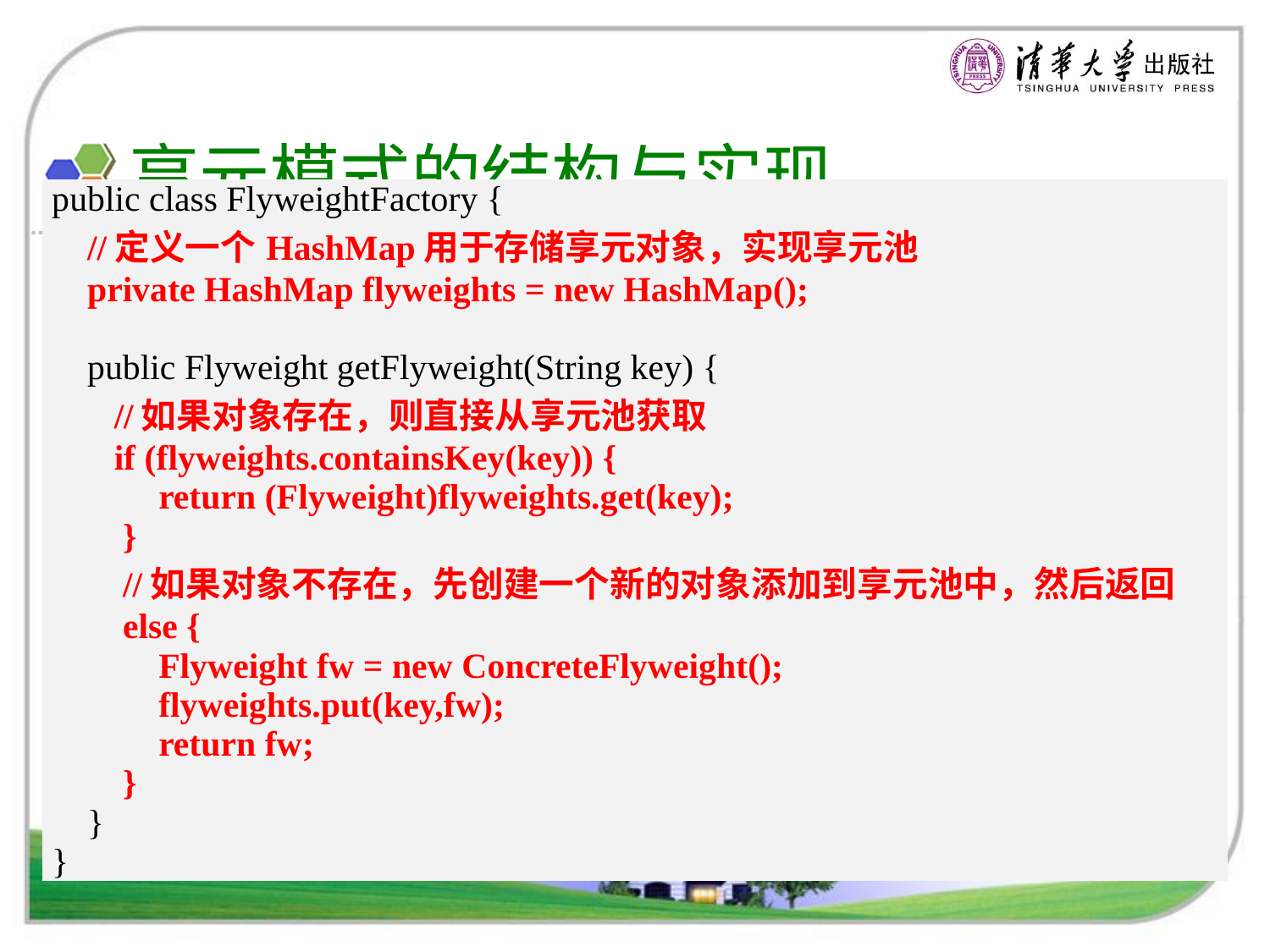

# 享元模式的结构与实现
| public class FlyweightFactory { //定义一个HashMap用于存储享元对象，实现享元池 private HashMap flyweights = new HashMap(); public Flyweight getFlyweight(String key) { //如果对象存在，则直接从享元池获取 if (flyweights.containsKey(key)) { return (Flyweight)flyweights.get(key); } //如果对象不存在，先创建一个新的对象添加到享元池中，然后返回 else { Flyweight fw = new ConcreteFlyweight(); flyweights.put(key,fw); return fw; } } } |
| --- |
享元模式的实现
典型的享元工厂类代码：